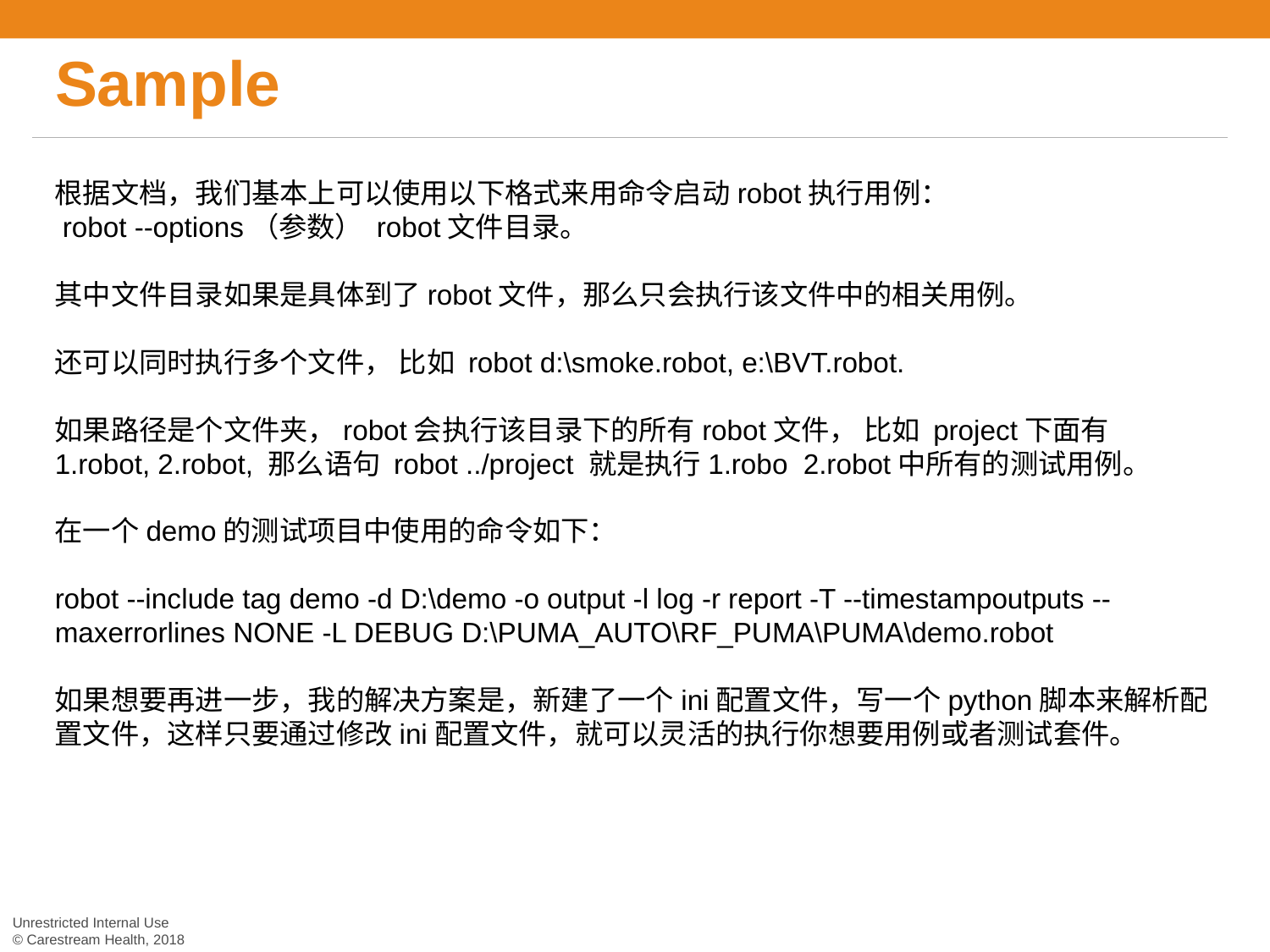

# Sample
根据文档，我们基本上可以使用以下格式来用命令启动robot执行用例：
 robot --options（参数） robot文件目录。

其中文件目录如果是具体到了robot文件，那么只会执行该文件中的相关用例。

还可以同时执行多个文件， 比如 robot d:\smoke.robot, e:\BVT.robot.

如果路径是个文件夹，robot会执行该目录下的所有robot文件， 比如 project下面有 1.robot, 2.robot, 那么语句 robot ../project 就是执行1.robo  2.robot中所有的测试用例。

在一个demo的测试项目中使用的命令如下：

robot --include tag demo -d D:\demo -o output -l log -r report -T --timestampoutputs --maxerrorlines NONE -L DEBUG D:\PUMA_AUTO\RF_PUMA\PUMA\demo.robot

如果想要再进一步，我的解决方案是，新建了一个ini配置文件，写一个python脚本来解析配置文件，这样只要通过修改ini配置文件，就可以灵活的执行你想要用例或者测试套件。

Unrestricted Internal Use
© Carestream Health, 2018